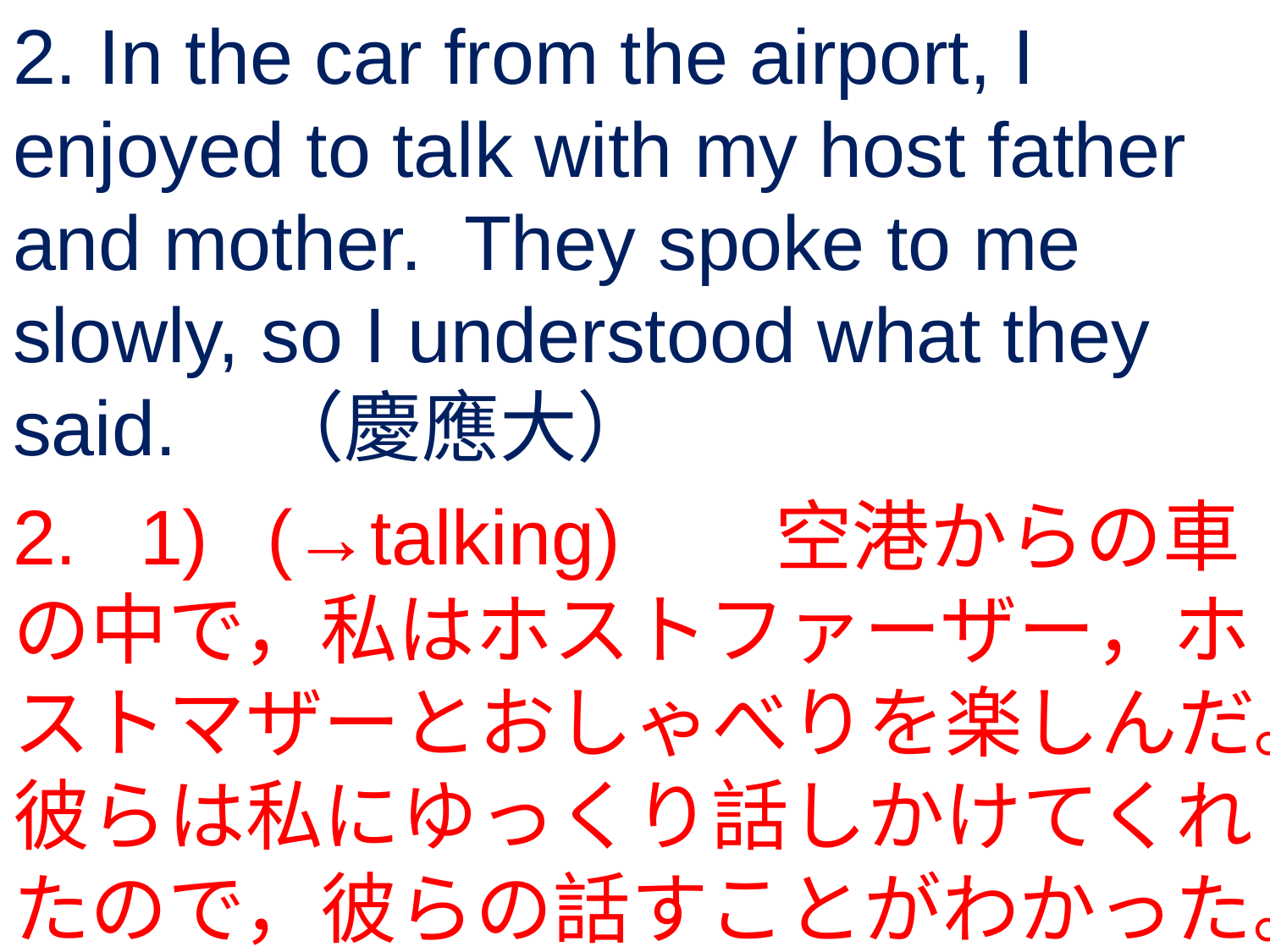

# 2. In the car from the airport, I enjoyed to talk with my host father and mother.  They spoke to me slowly, so I understood what they said.	（慶應大）
2.	1) 	(→talking)		空港からの車の中で，私はホストファーザー，ホストマザーとおしゃべりを楽しんだ。彼らは私にゆっくり話しかけてくれたので，彼らの話すことがわかった。例題2